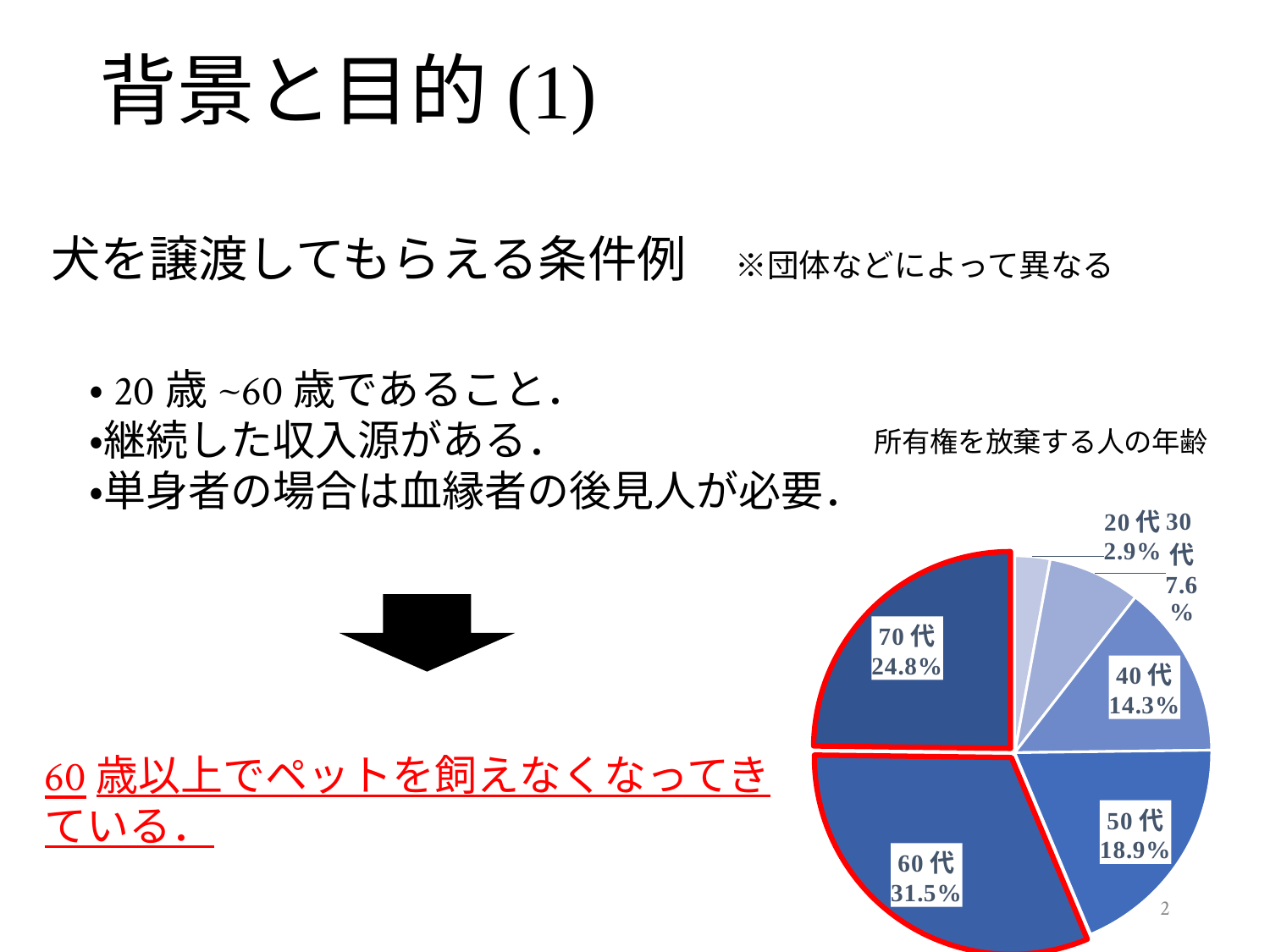

背景と目的(1)

犬を譲渡してもらえる条件例　※団体などによって異なる
・20歳~60歳であること．
・継続した収入源がある．
・単身者の場合は血縁者の後見人が必要．

### Chart:

| Category | 所有権を放棄する人の年齢 |
|---|---|
| 20代 | 0.029 |
| 30代 | 0.076 |
| 40代 | 0.143 |
| 50代 | 0.189 |
| 60代 | 0.315 |
| 70代 | 0.248 |
60歳以上でペットを飼えなくなってきている．
2